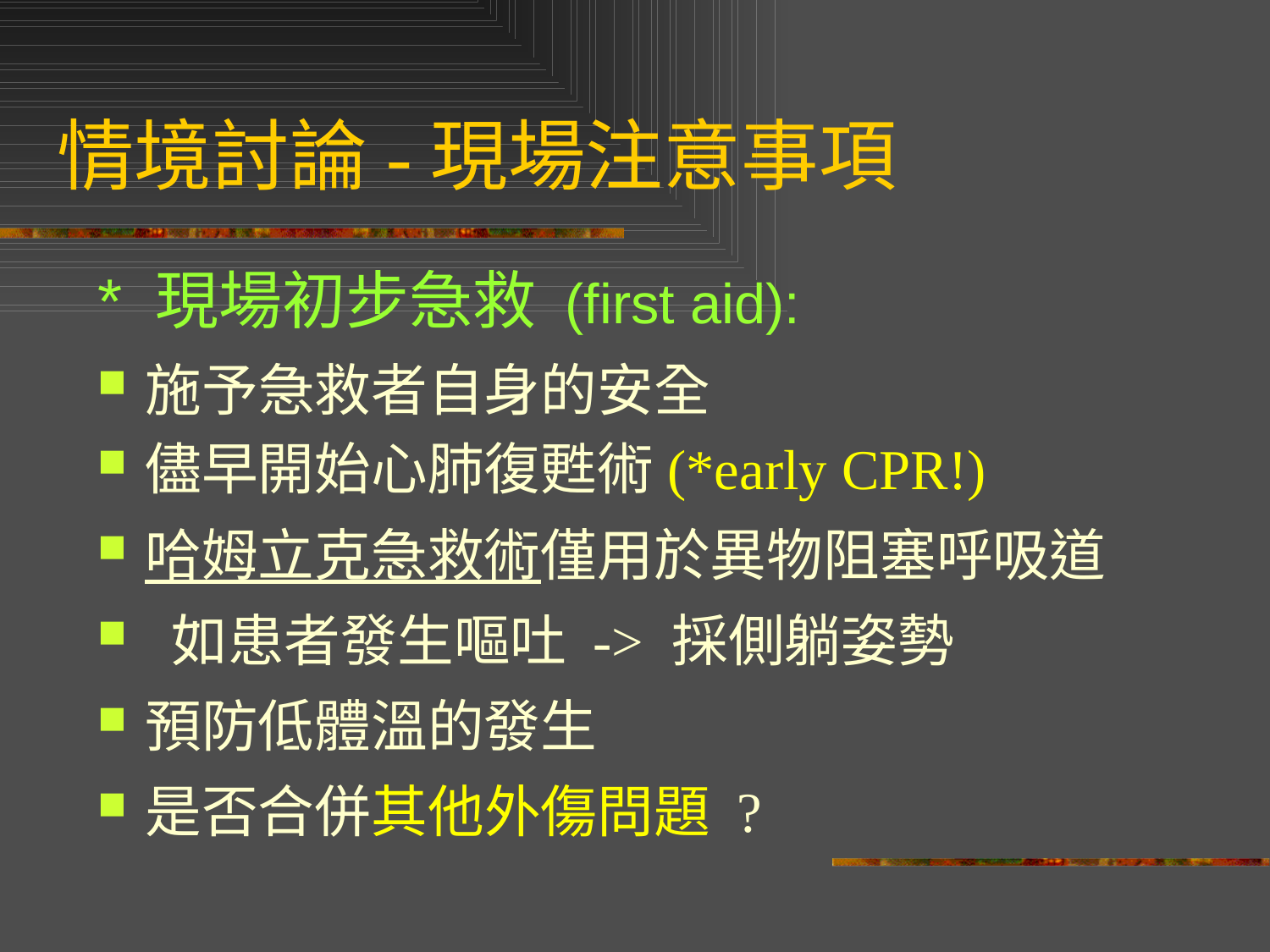

情境討論-現場注意事項
* 現場初步急救 (first aid):
施予急救者自身的安全
儘早開始心肺復甦術(*early CPR!)
哈姆立克急救術僅用於異物阻塞呼吸道
 如患者發生嘔吐 -> 採側躺姿勢
預防低體溫的發生
是否合併其他外傷問題 ?